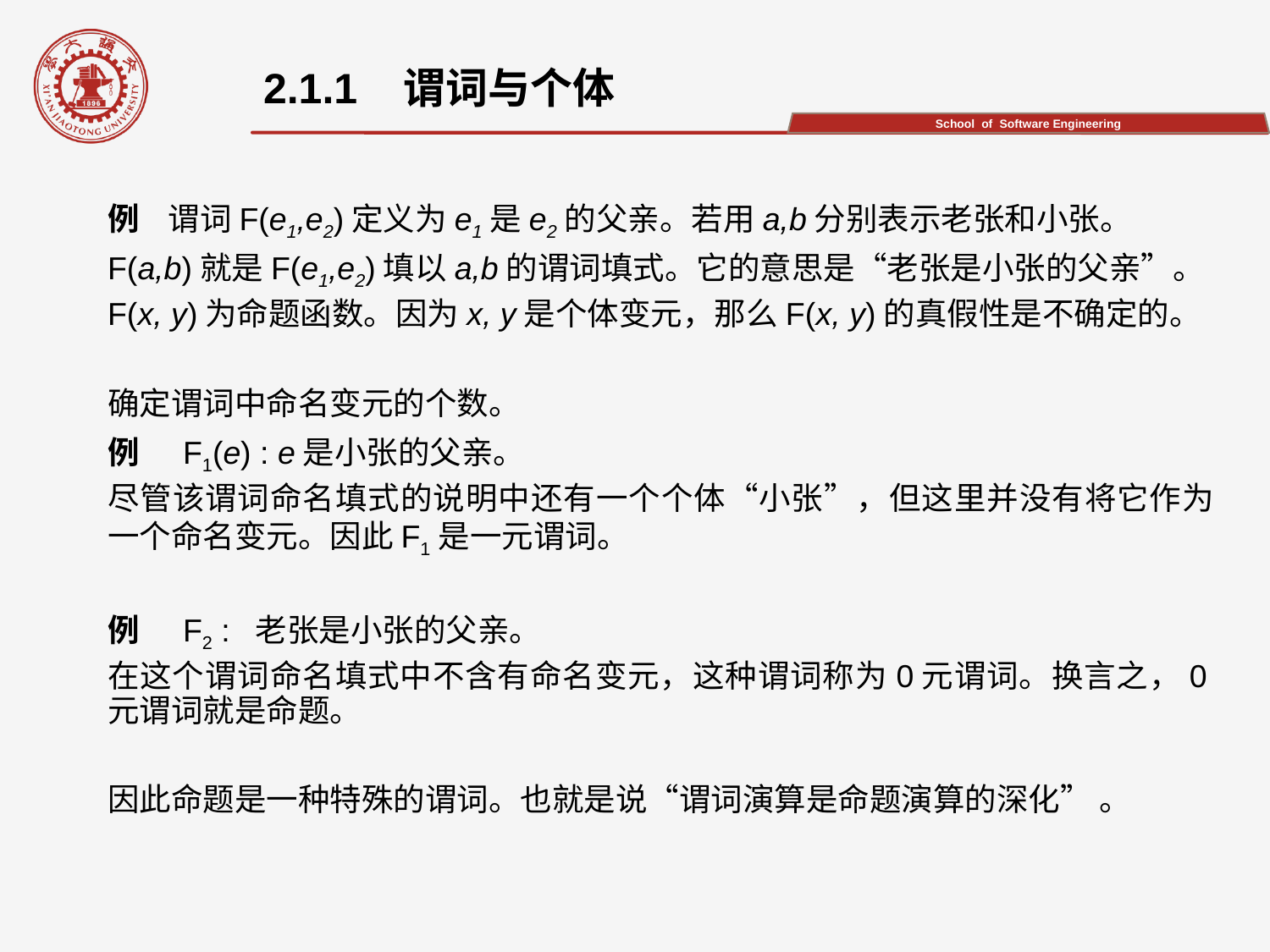

2.1.1   谓词与个体
例    谓词F(e1,e2)定义为e1是e2的父亲。若用a,b分别表示老张和小张。
F(a,b)就是F(e1,e2)填以a,b的谓词填式。它的意思是“老张是小张的父亲”。
F(x, y)为命题函数。因为x, y是个体变元，那么F(x, y)的真假性是不确定的。

确定谓词中命名变元的个数。
例     F1(e) : e是小张的父亲。
尽管该谓词命名填式的说明中还有一个个体“小张”，但这里并没有将它作为一个命名变元。因此F1是一元谓词。

例     F2 :  老张是小张的父亲。
在这个谓词命名填式中不含有命名变元，这种谓词称为0元谓词。换言之，0元谓词就是命题。

因此命题是一种特殊的谓词。也就是说“谓词演算是命题演算的深化” 。